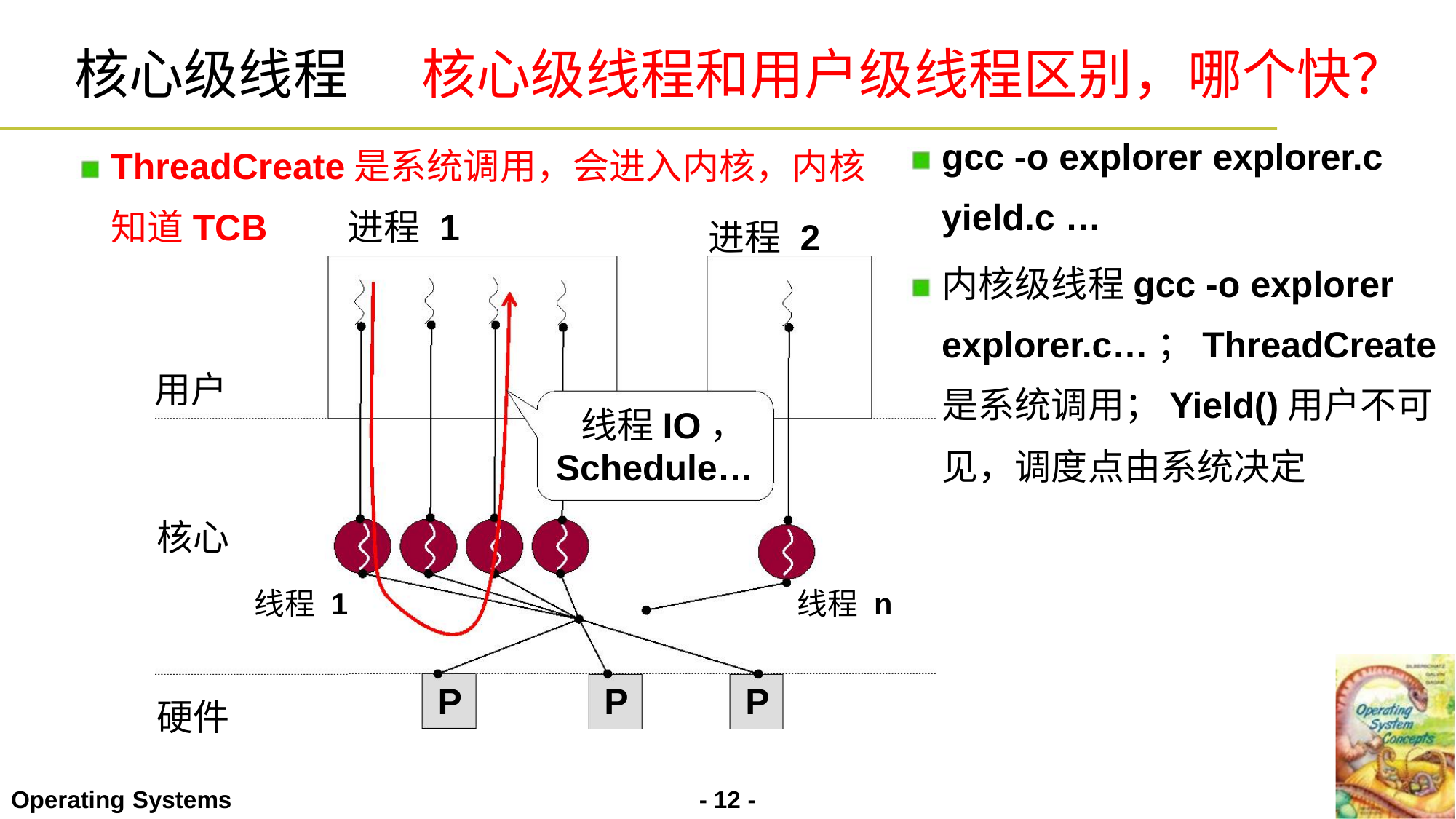

核心级线程 核心级线程和用户级线程区别，哪个快？

gcc -o explorer explorer.c
yield.c …
ThreadCreate是系统调用，会进入内核，内核

知道TCB 进程 1
进程 2

内核级线程gcc -o explorer
explorer.c…；ThreadCreate
是系统调用；Yield()用户不可
见，调度点由系统决定
用户
线程IO，
Schedule…
核心
线程 1
线程 n

P
P
P
硬件
- 12 -
Operating Systems